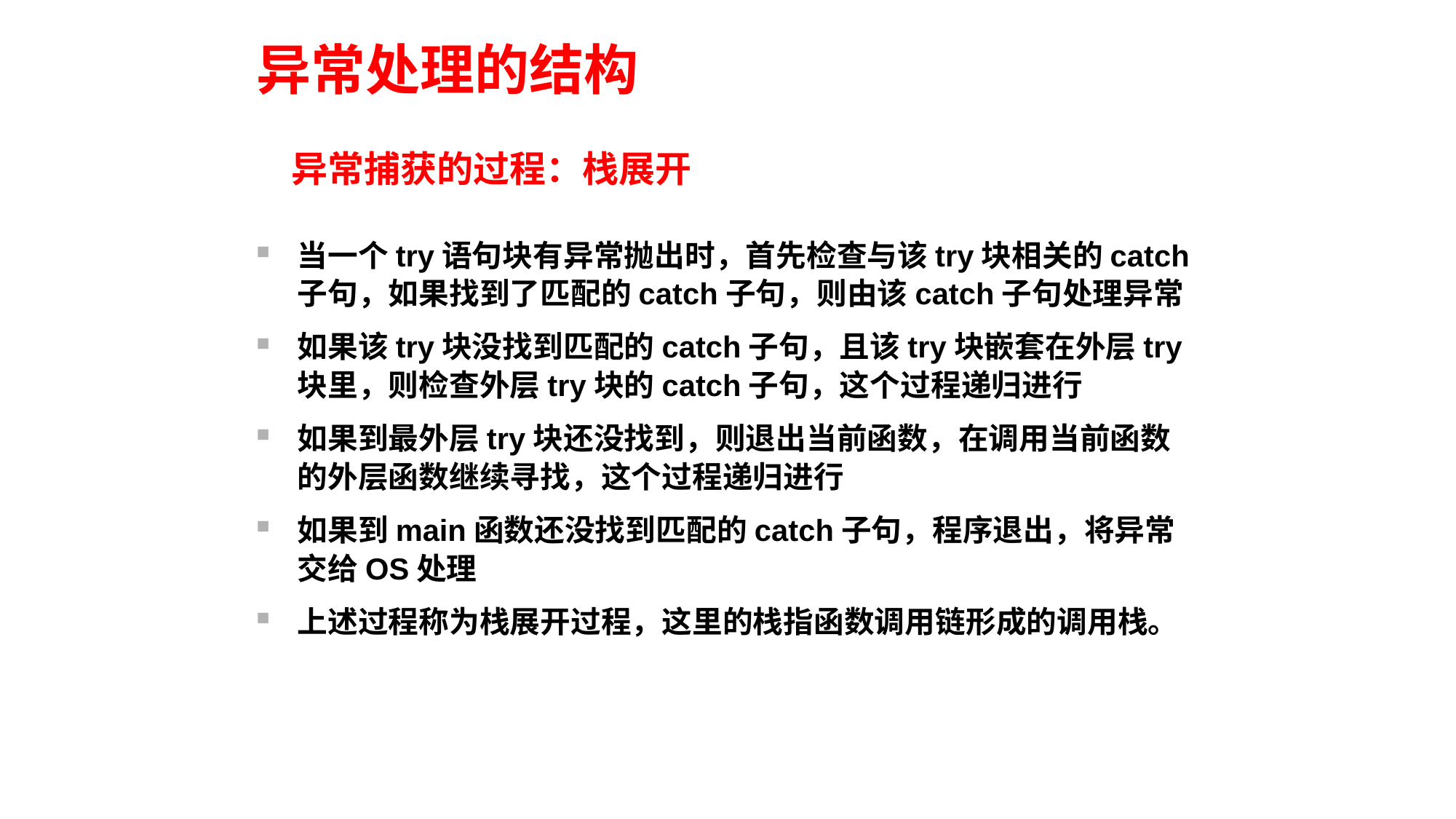

# 异常处理的结构
异常捕获的过程：栈展开
当一个try语句块有异常抛出时，首先检查与该try块相关的catch子句，如果找到了匹配的catch子句，则由该catch子句处理异常
如果该try块没找到匹配的catch子句，且该try块嵌套在外层try块里，则检查外层try块的catch子句，这个过程递归进行
如果到最外层try块还没找到，则退出当前函数，在调用当前函数的外层函数继续寻找，这个过程递归进行
如果到main函数还没找到匹配的catch子句，程序退出，将异常交给OS处理
上述过程称为栈展开过程，这里的栈指函数调用链形成的调用栈。